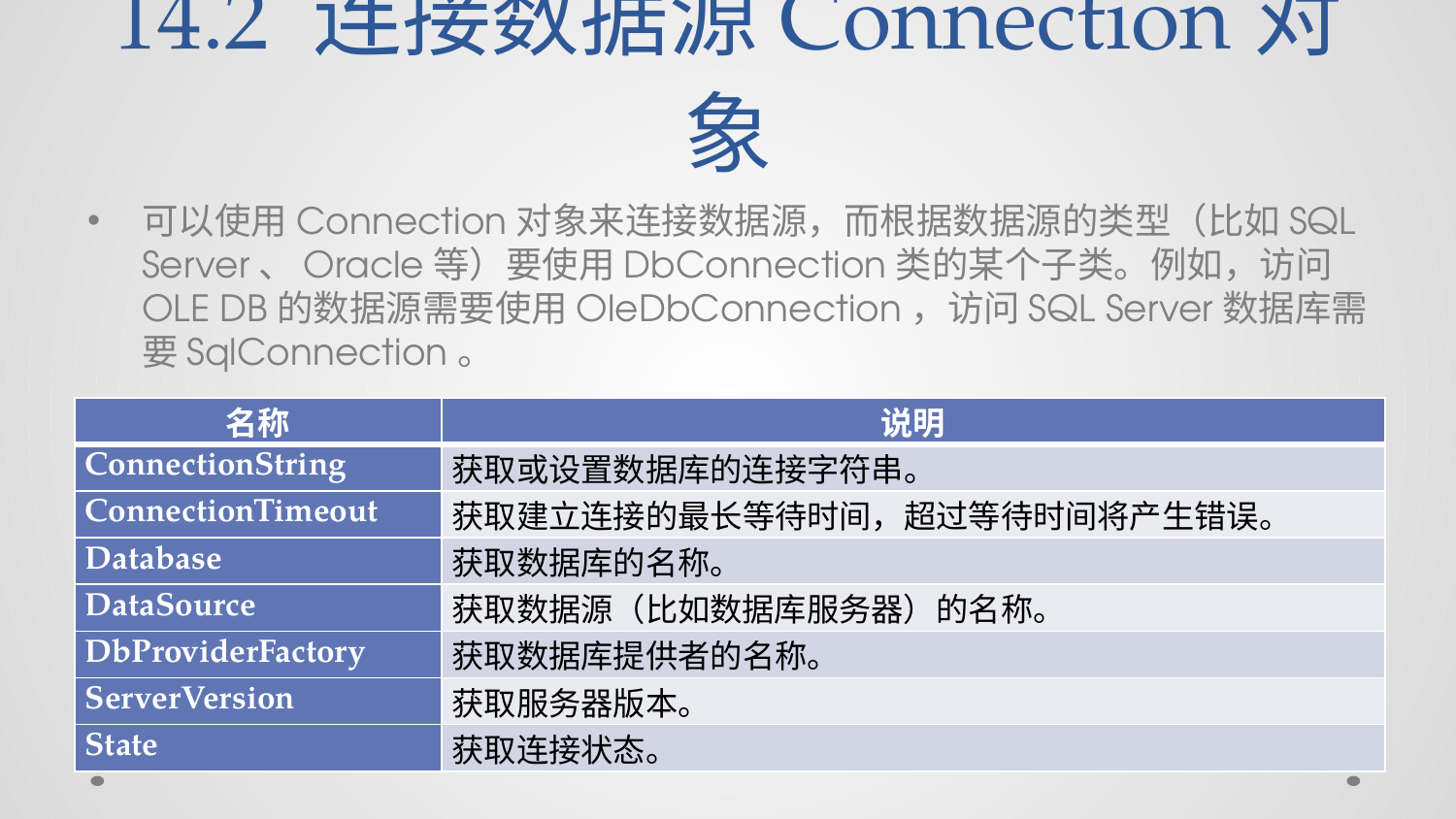

# 14.2 连接数据源Connection对象
可以使用Connection对象来连接数据源，而根据数据源的类型（比如SQL Server、Oracle等）要使用DbConnection类的某个子类。例如，访问OLE DB的数据源需要使用OleDbConnection，访问SQL Server数据库需要SqlConnection。
| 名称 | 说明 |
| --- | --- |
| ConnectionString | 获取或设置数据库的连接字符串。 |
| ConnectionTimeout | 获取建立连接的最长等待时间，超过等待时间将产生错误。 |
| Database | 获取数据库的名称。 |
| DataSource | 获取数据源（比如数据库服务器）的名称。 |
| DbProviderFactory | 获取数据库提供者的名称。 |
| ServerVersion | 获取服务器版本。 |
| State | 获取连接状态。 |